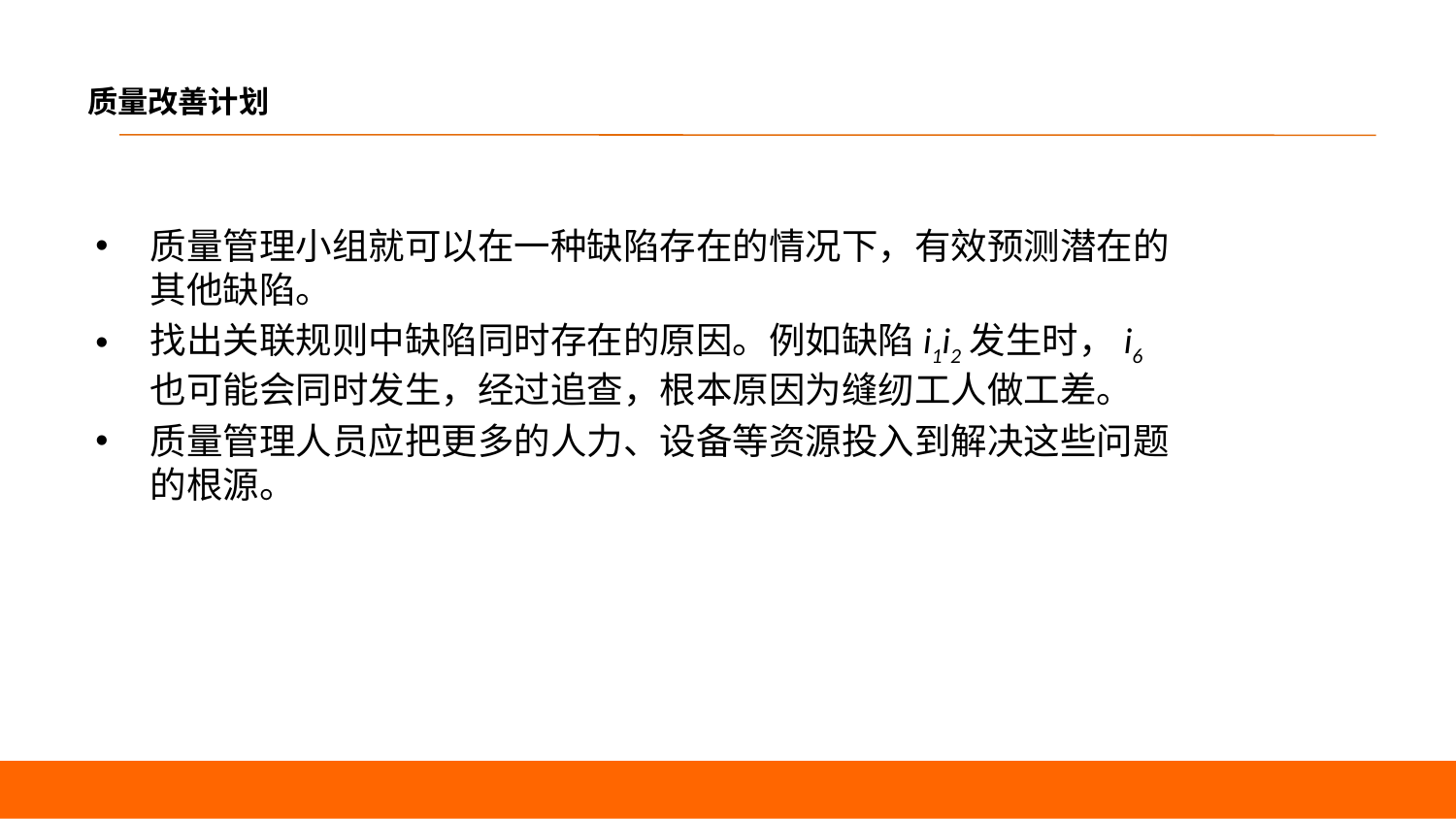

# 质量改善计划
质量管理小组就可以在一种缺陷存在的情况下，有效预测潜在的其他缺陷。
找出关联规则中缺陷同时存在的原因。例如缺陷i1i2发生时，i6也可能会同时发生，经过追查，根本原因为缝纫工人做工差。
质量管理人员应把更多的人力、设备等资源投入到解决这些问题的根源。